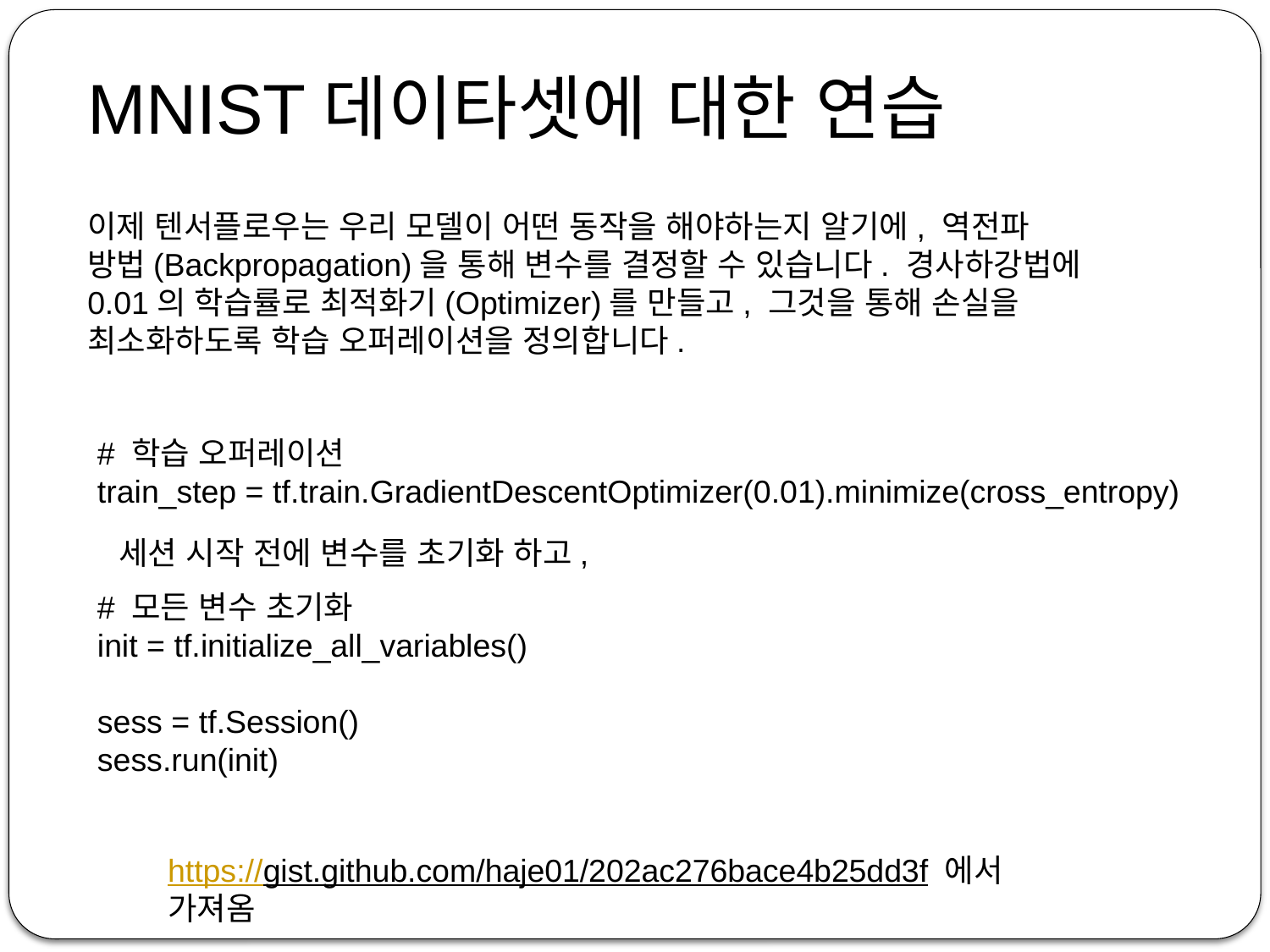

MNIST데이타셋에 대한 연습
이제 텐서플로우는 우리 모델이 어떤 동작을 해야하는지 알기에, 역전파 방법(Backpropagation)을 통해 변수를 결정할 수 있습니다. 경사하강법에 0.01의 학습률로 최적화기(Optimizer)를 만들고, 그것을 통해 손실을 최소화하도록 학습 오퍼레이션을 정의합니다.
# 학습 오퍼레이션
train_step = tf.train.GradientDescentOptimizer(0.01).minimize(cross_entropy)
세션 시작 전에 변수를 초기화 하고,
# 모든 변수 초기화
init = tf.initialize_all_variables()

sess = tf.Session()
sess.run(init)
https://gist.github.com/haje01/202ac276bace4b25dd3f 에서 가져옴